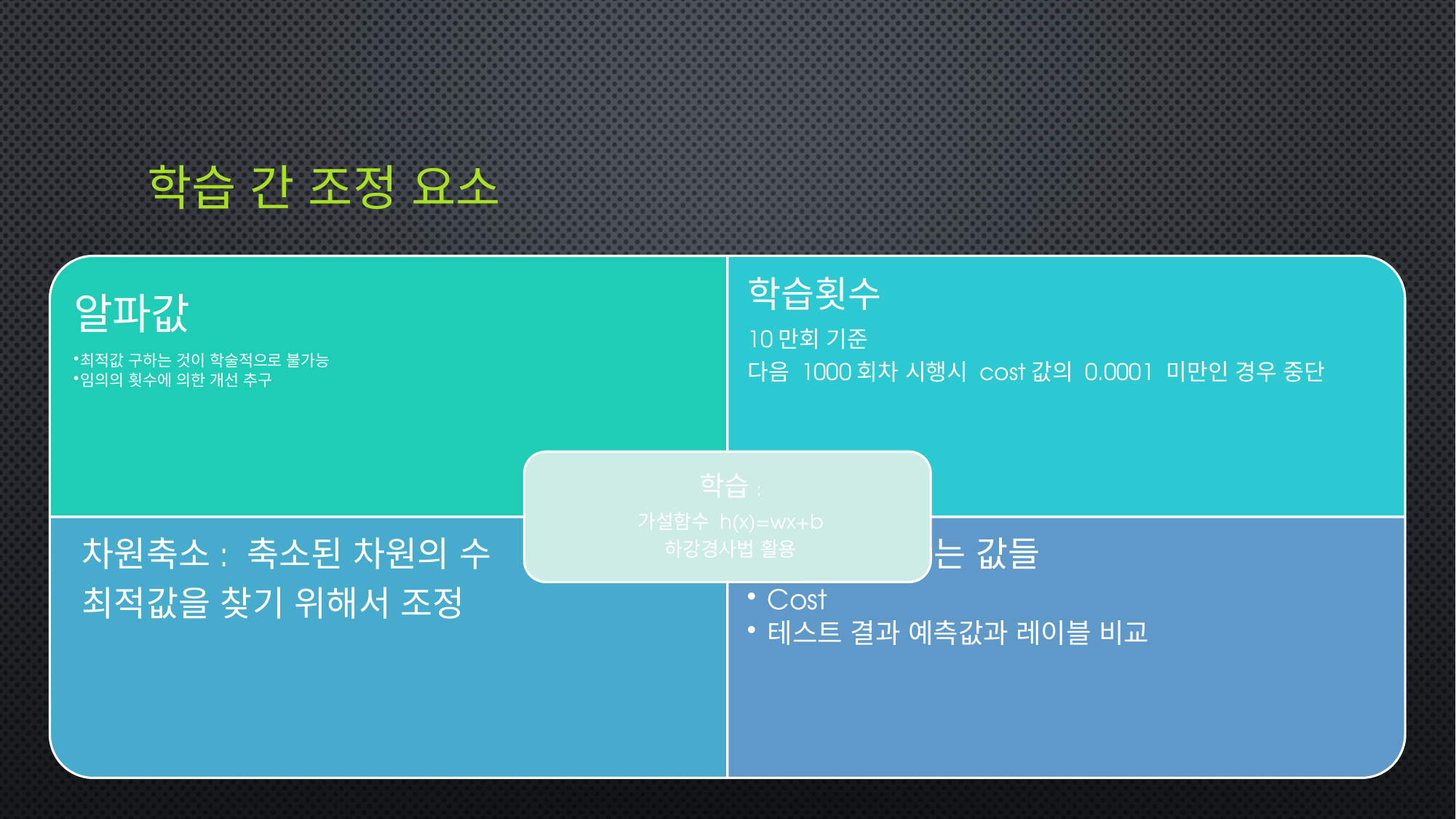

# 학습 간 조정 요소
알파값
최적값 구하는 것이 학술적으로 불가능
임의의 횟수에 의한 개선 추구
학습횟수
10만회 기준
다음 1000회차 시행시 cost값의 0.0001 미만인 경우 중단
차원축소: 축소된 차원의 수
최적값을 찾기 위해서 조정
결과:출력되는 값들
Cost
테스트 결과 예측값과 레이블 비교
학습:
가설함수 h(x)=wx+b
하강경사법 활용